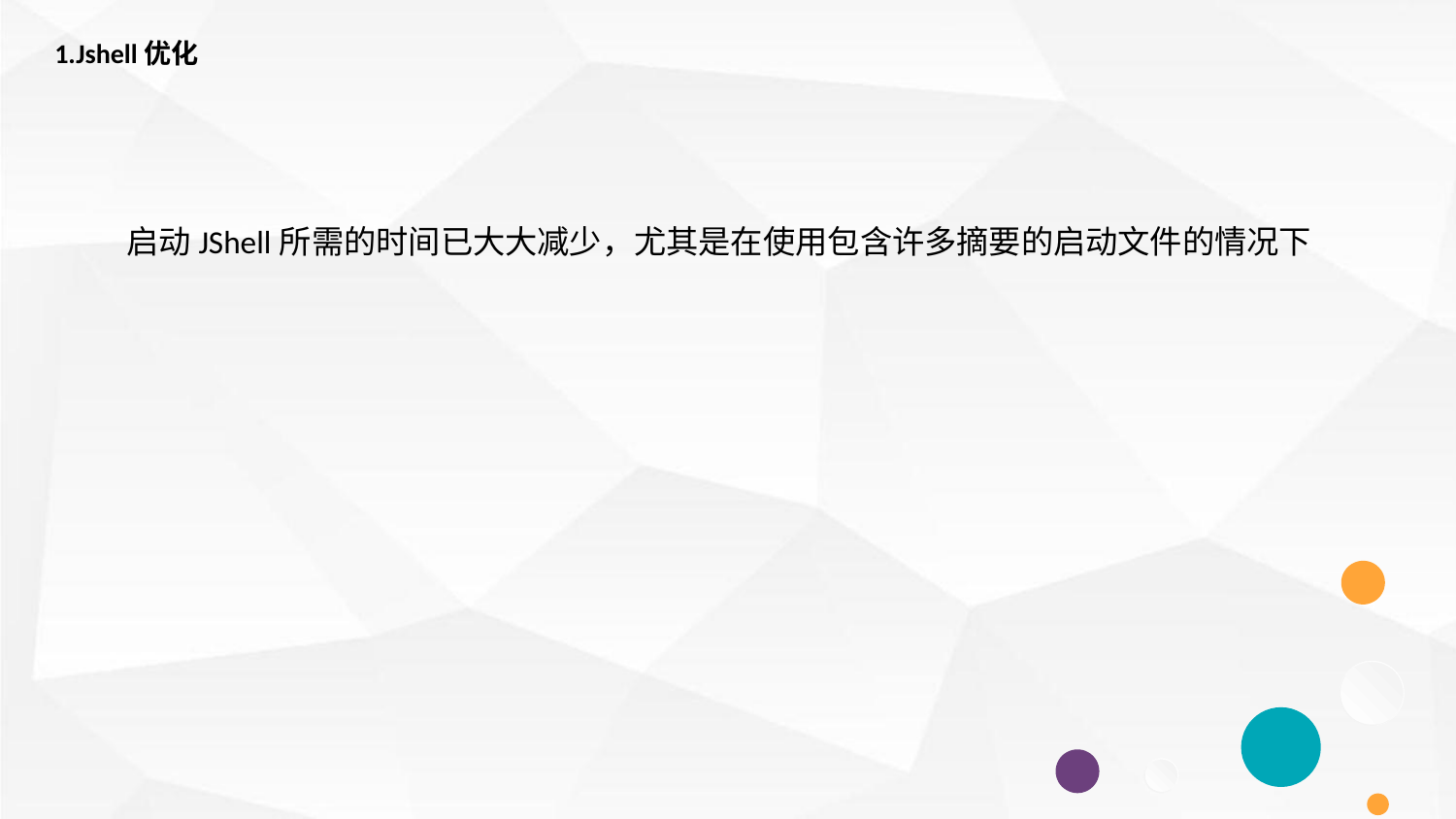

1.Jshell优化
启动JShell所需的时间已大大减少，尤其是在使用包含许多摘要的启动文件的情况下